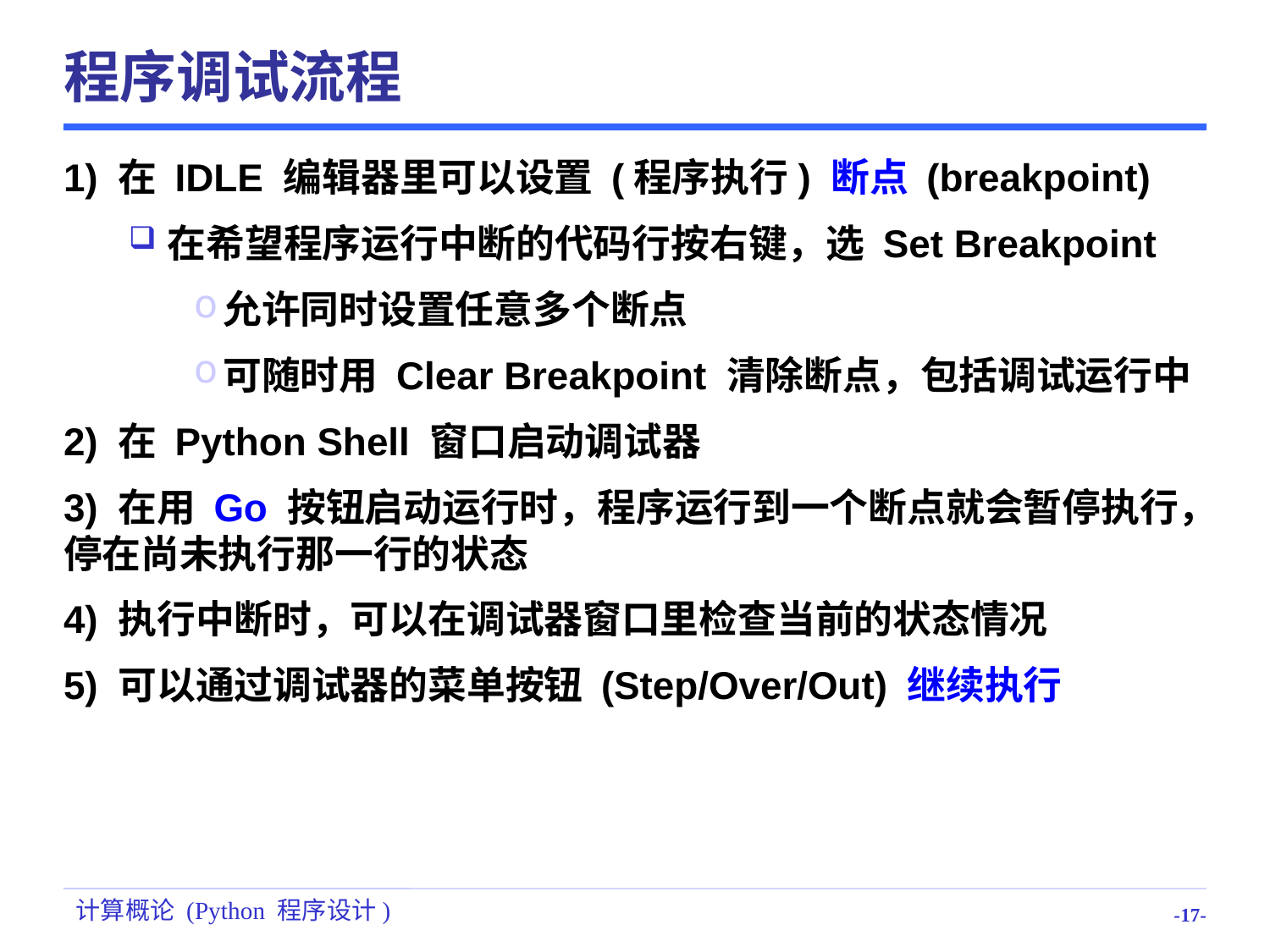

# 程序调试流程
1) 在 IDLE 编辑器里可以设置 (程序执行) 断点 (breakpoint)
在希望程序运行中断的代码行按右键，选 Set Breakpoint
允许同时设置任意多个断点
可随时用 Clear Breakpoint 清除断点，包括调试运行中
2) 在 Python Shell 窗口启动调试器
3) 在用 Go 按钮启动运行时，程序运行到一个断点就会暂停执行，停在尚未执行那一行的状态
4) 执行中断时，可以在调试器窗口里检查当前的状态情况
5) 可以通过调试器的菜单按钮 (Step/Over/Out) 继续执行